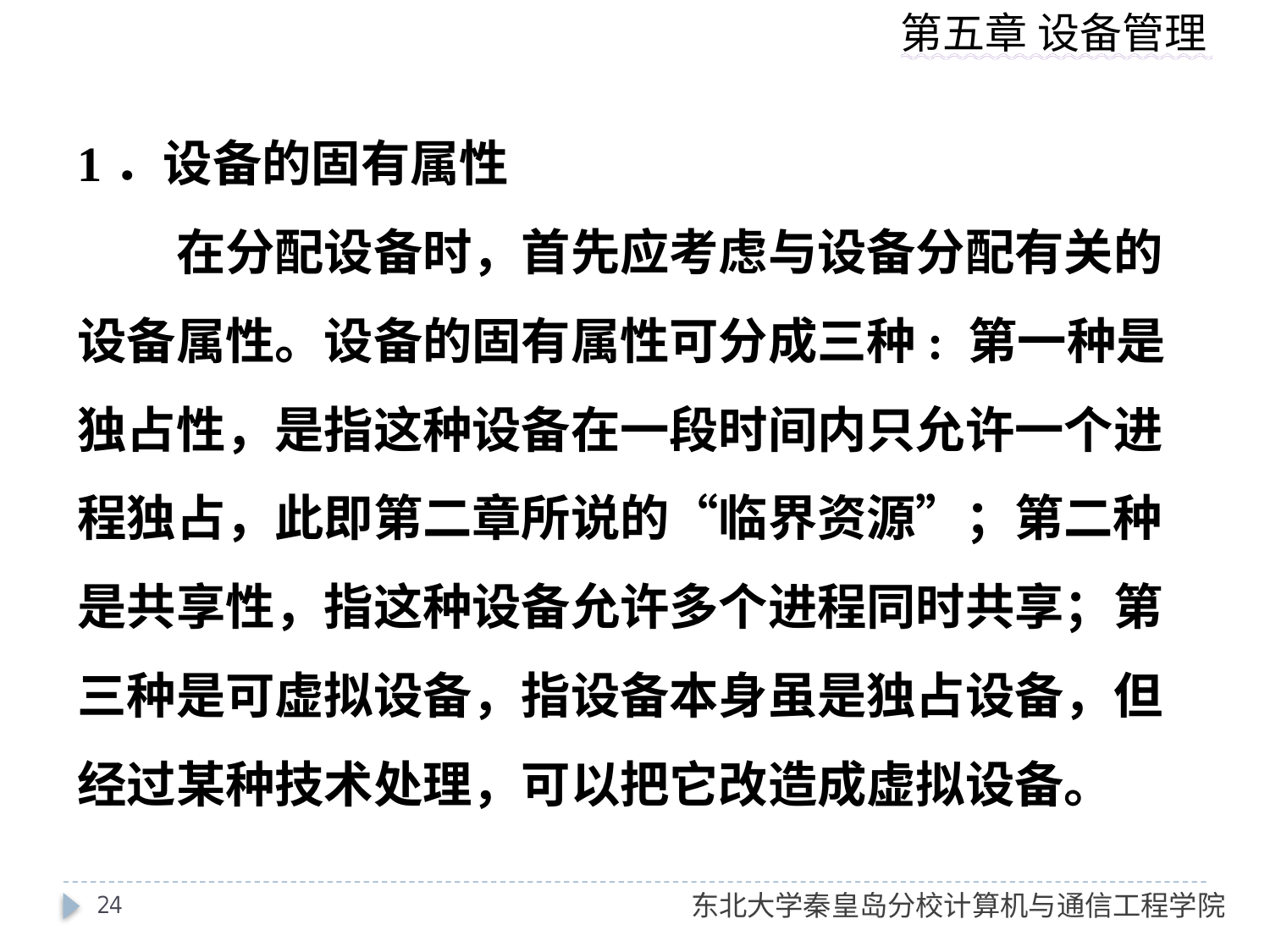

1．设备的固有属性
　　在分配设备时，首先应考虑与设备分配有关的设备属性。设备的固有属性可分成三种: 第一种是独占性，是指这种设备在一段时间内只允许一个进程独占，此即第二章所说的“临界资源”；第二种是共享性，指这种设备允许多个进程同时共享；第三种是可虚拟设备，指设备本身虽是独占设备，但经过某种技术处理，可以把它改造成虚拟设备。
24